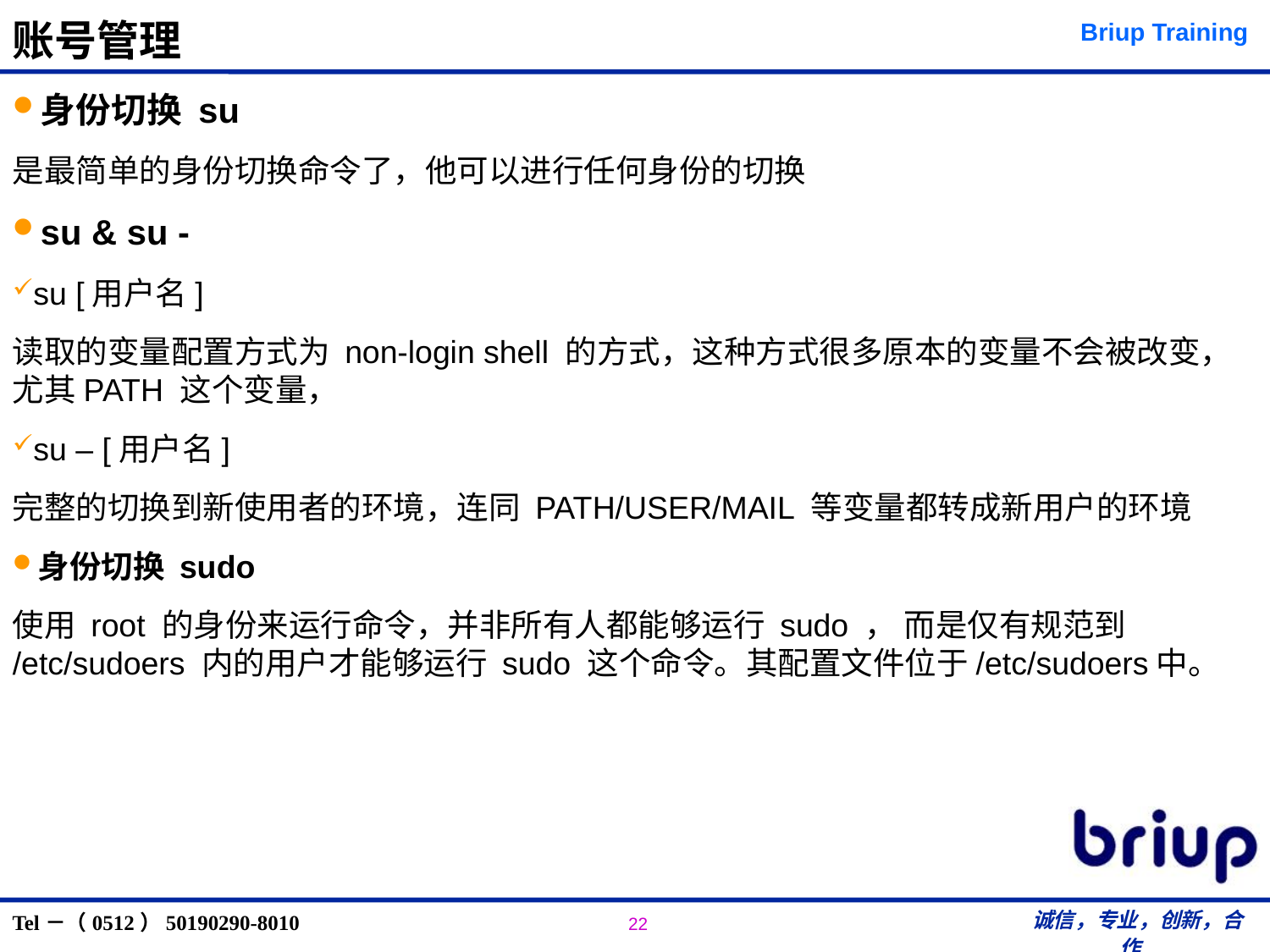

# 账号管理
身份切换 su
是最简单的身份切换命令了，他可以进行任何身份的切换
su & su -
su [用户名]
读取的变量配置方式为 non-login shell 的方式，这种方式很多原本的变量不会被改变， 尤其PATH 这个变量，
su – [用户名]
完整的切换到新使用者的环境，连同 PATH/USER/MAIL 等变量都转成新用户的环境
身份切换 sudo
使用 root 的身份来运行命令，并非所有人都能够运行 sudo ， 而是仅有规范到 /etc/sudoers 内的用户才能够运行 sudo 这个命令。其配置文件位于/etc/sudoers中。